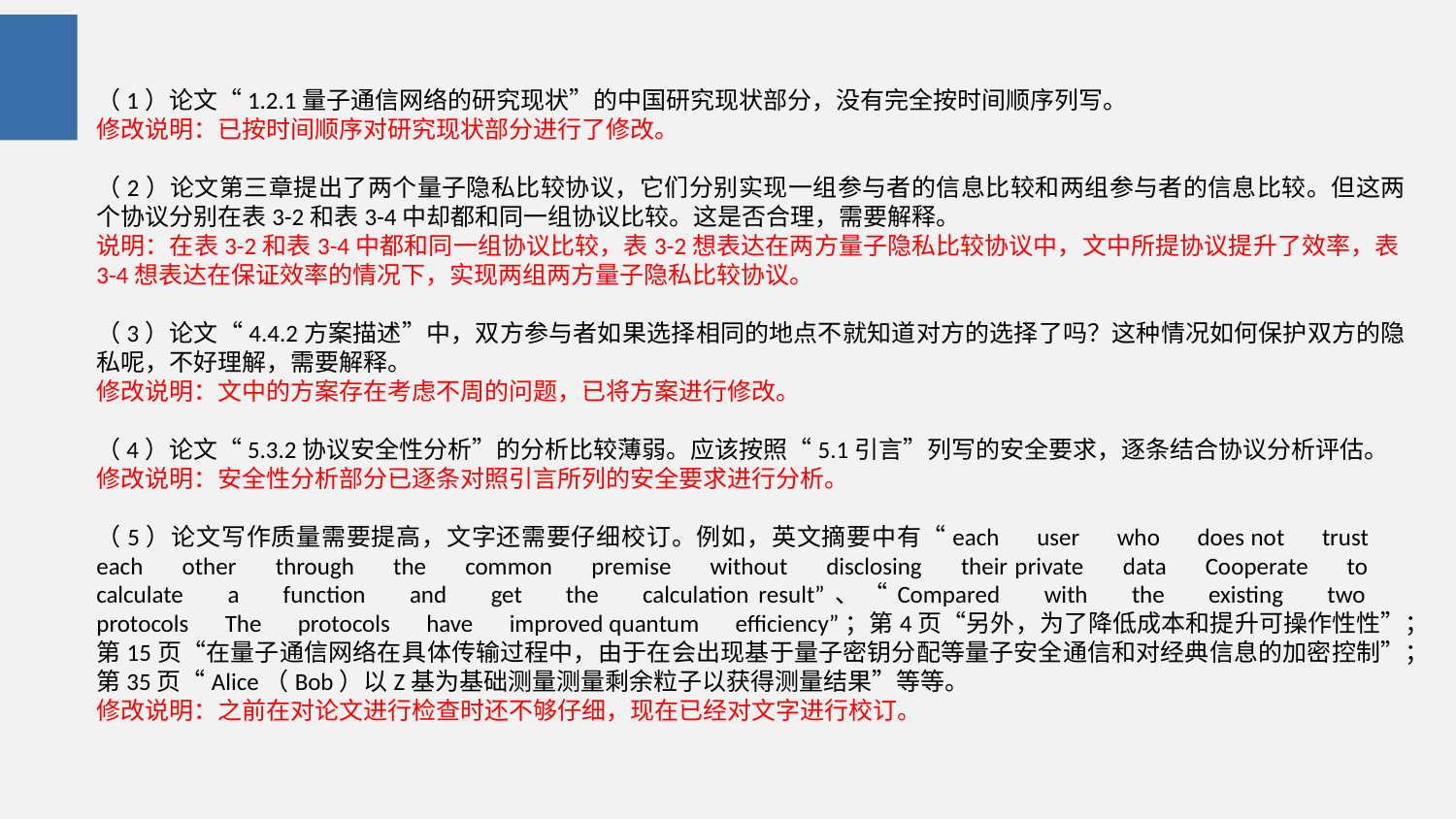

（1）论文“1.2.1量子通信网络的研究现状”的中国研究现状部分，没有完全按时间顺序列写。
修改说明：已按时间顺序对研究现状部分进行了修改。

（2）论文第三章提出了两个量子隐私比较协议，它们分别实现一组参与者的信息比较和两组参与者的信息比较。但这两个协议分别在表3-2和表3-4中却都和同一组协议比较。这是否合理，需要解释。
说明：在表3-2和表3-4中都和同一组协议比较，表3-2想表达在两方量子隐私比较协议中，文中所提协议提升了效率，表3-4想表达在保证效率的情况下，实现两组两方量子隐私比较协议。

（3）论文“4.4.2方案描述”中，双方参与者如果选择相同的地点不就知道对方的选择了吗？这种情况如何保护双方的隐私呢，不好理解，需要解释。
修改说明：文中的方案存在考虑不周的问题，已将方案进行修改。

（4）论文“5.3.2协议安全性分析”的分析比较薄弱。应该按照“5.1引言”列写的安全要求，逐条结合协议分析评估。
修改说明：安全性分析部分已逐条对照引言所列的安全要求进行分析。

（5）论文写作质量需要提高，文字还需要仔细校订。例如，英文摘要中有“each　user　who　does not　trust　each　other　through　the　common　premise　without　disclosing　their private　data　Cooperate　to　calculate　a　function　and　get　the　calculation result”、“Compared　with　the　existing　two　protocols　The　protocols　have　improved quantum　efficiency”；第4页“另外，为了降低成本和提升可操作性性”；第15页“在量子通信网络在具体传输过程中，由于在会出现基于量子密钥分配等量子安全通信和对经典信息的加密控制”；第35页“Alice（Bob）以Z基为基础测量测量剩余粒子以获得测量结果”等等。
修改说明：之前在对论文进行检查时还不够仔细，现在已经对文字进行校订。